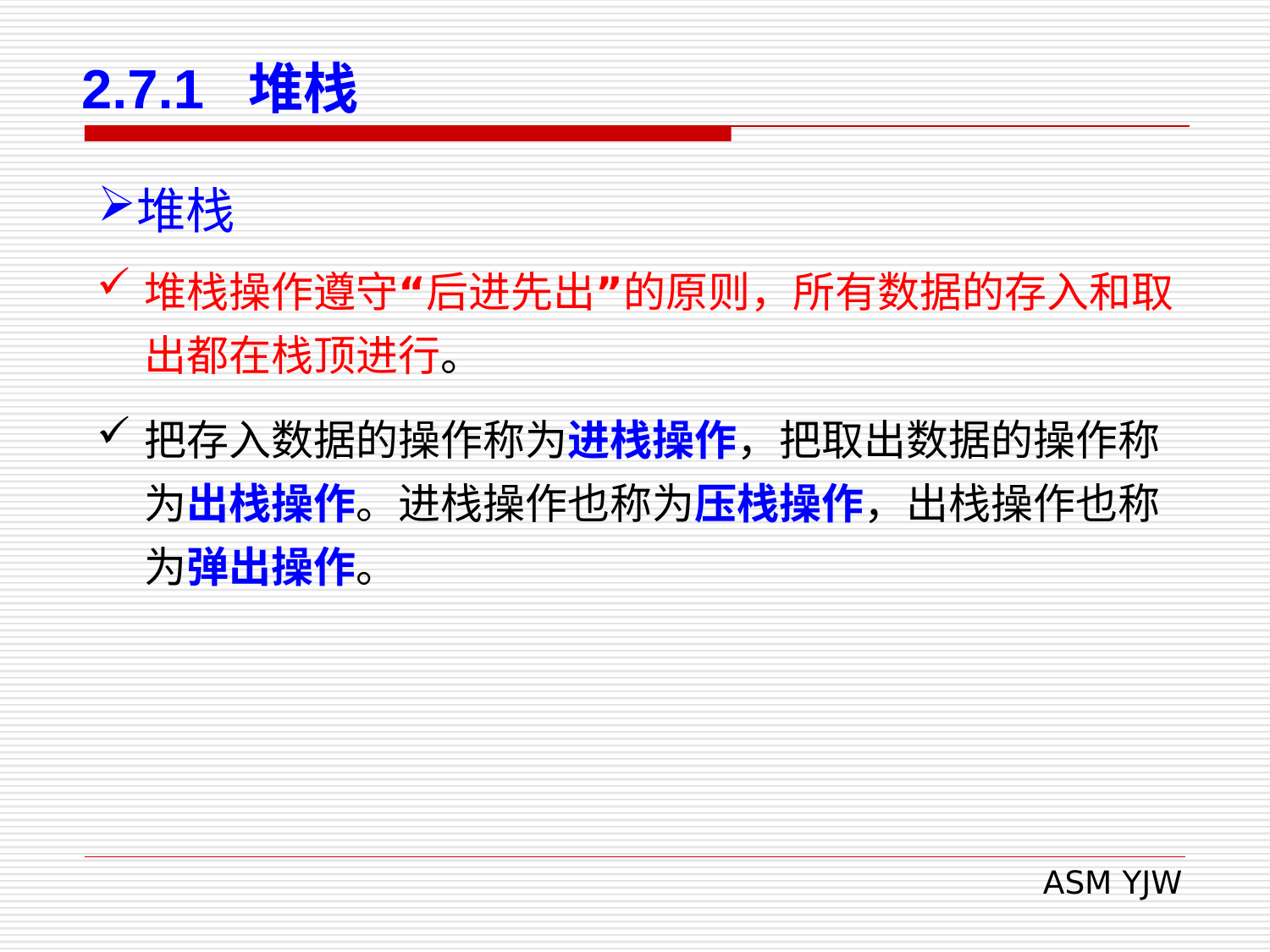

# 2.7.1  堆栈
堆栈
堆栈操作遵守“后进先出”的原则，所有数据的存入和取出都在栈顶进行。
把存入数据的操作称为进栈操作，把取出数据的操作称为出栈操作。进栈操作也称为压栈操作，出栈操作也称为弹出操作。